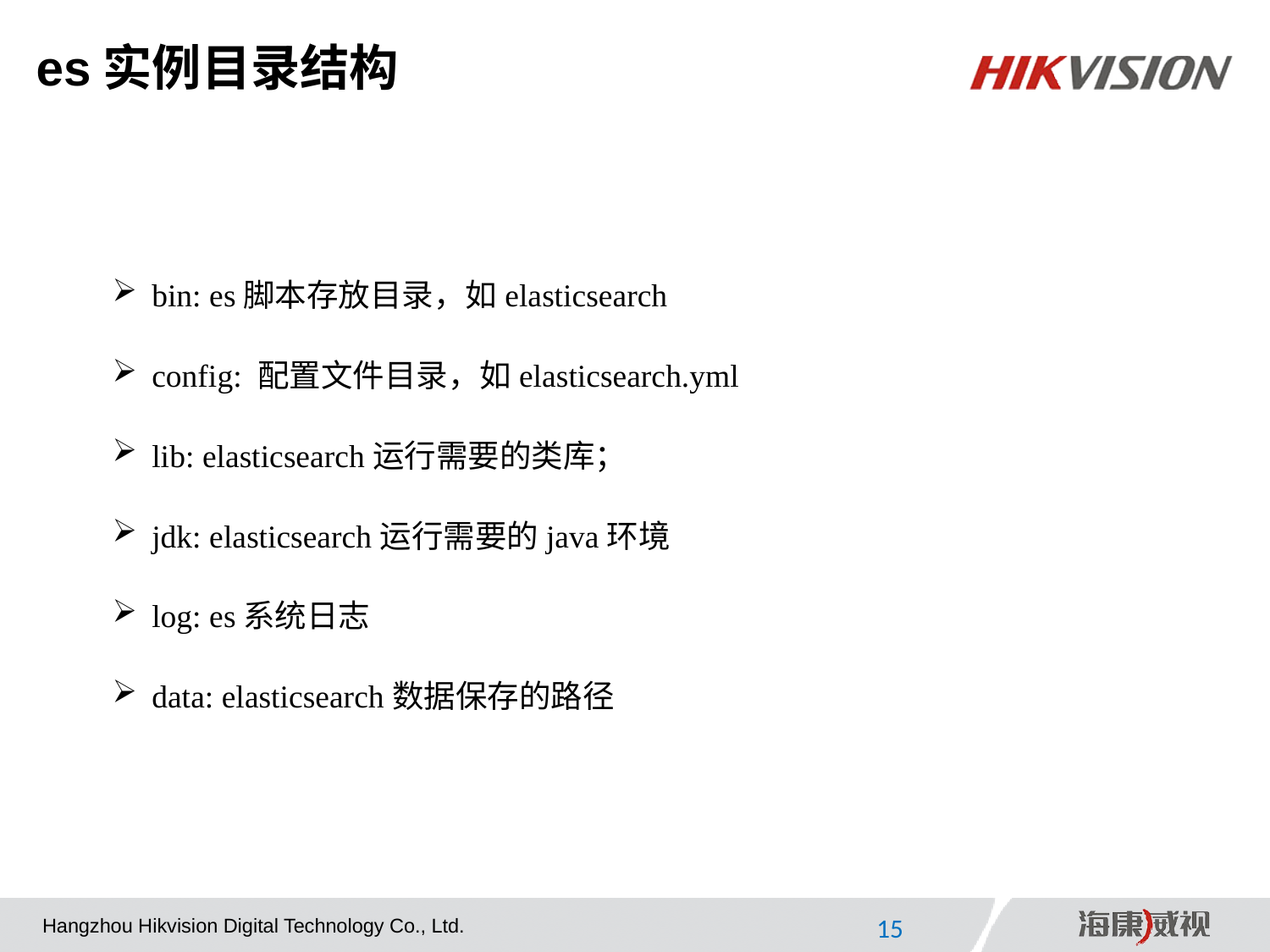

# es实例目录结构

bin: es脚本存放目录，如elasticsearch
config: 配置文件目录，如elasticsearch.yml
lib: elasticsearch运行需要的类库；
jdk: elasticsearch运行需要的java环境
log: es系统日志
data: elasticsearch数据保存的路径